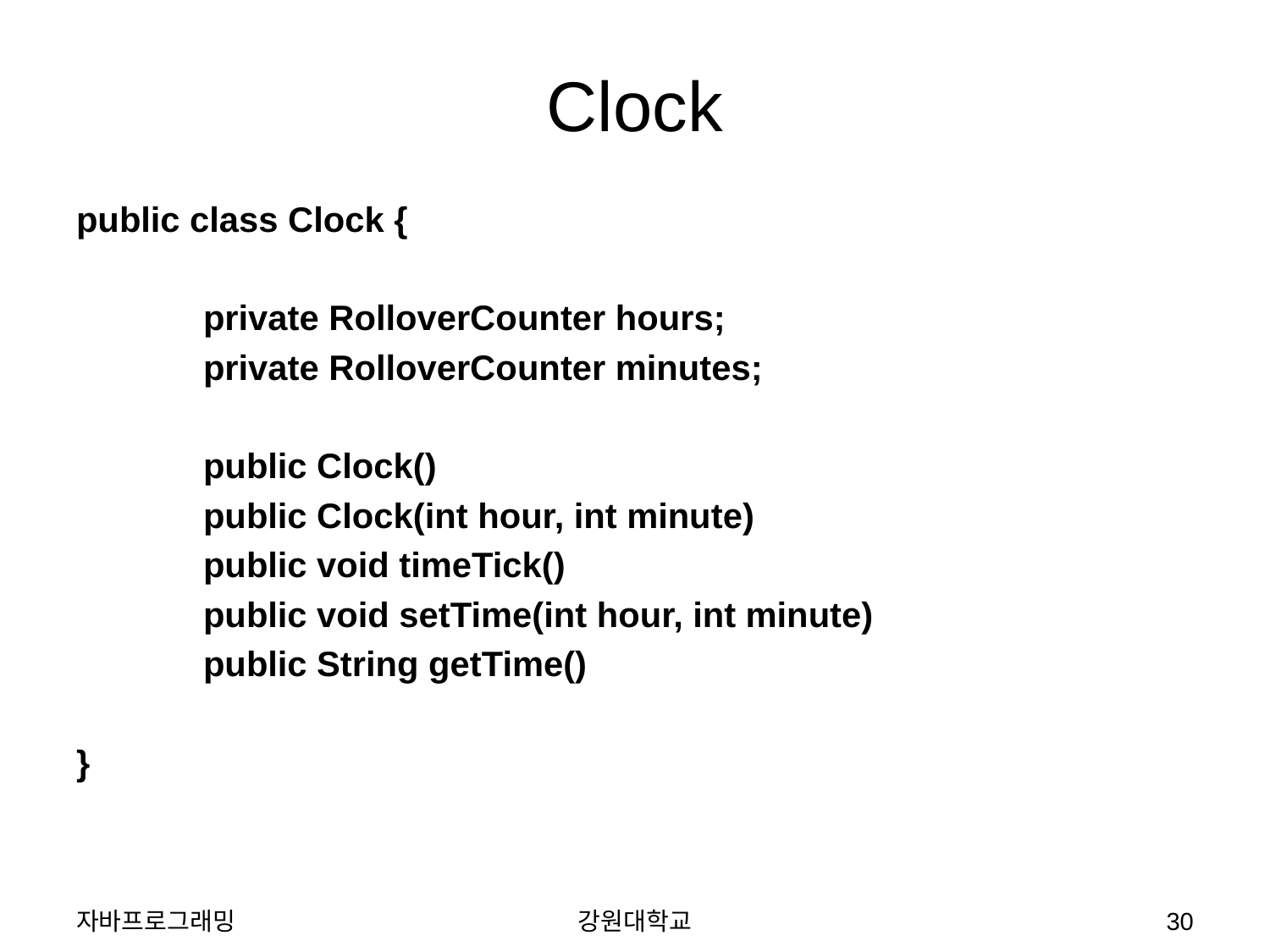

# Clock
public class Clock {

	private RolloverCounter hours;
	private RolloverCounter minutes;

	public Clock()
	public Clock(int hour, int minute)
	public void timeTick()
	public void setTime(int hour, int minute)
	public String getTime()

}

자바프로그래밍
강원대학교
30